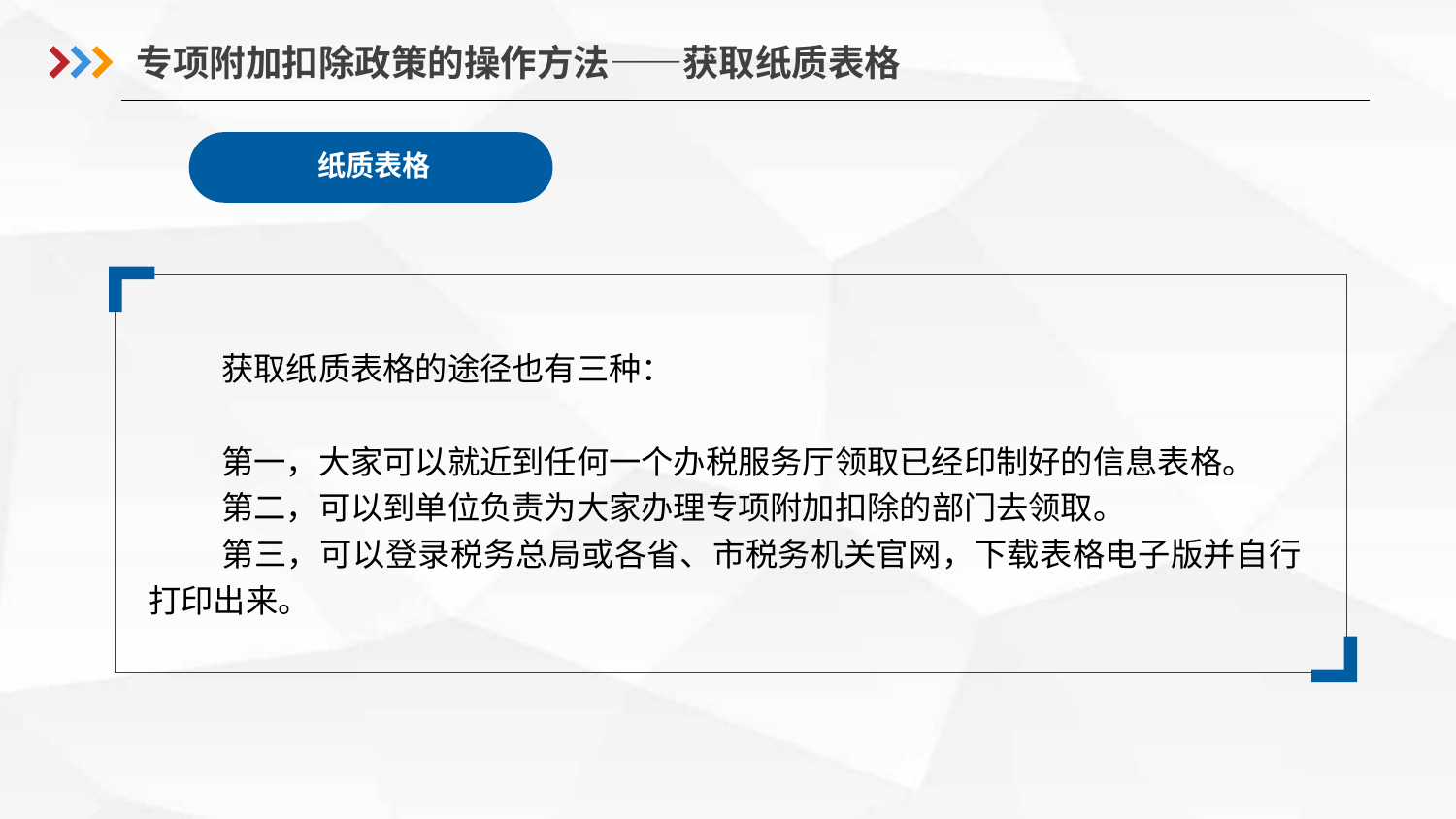

专项附加扣除政策的操作方法——获取纸质表格

纸质表格

获取纸质表格的途径也有三种：

第一，大家可以就近到任何一个办税服务厅领取已经印制好的信息表格。
第二，可以到单位负责为大家办理专项附加扣除的部门去领取。
第三，可以登录税务总局或各省、市税务机关官网，下载表格电子版并自行打印出来。